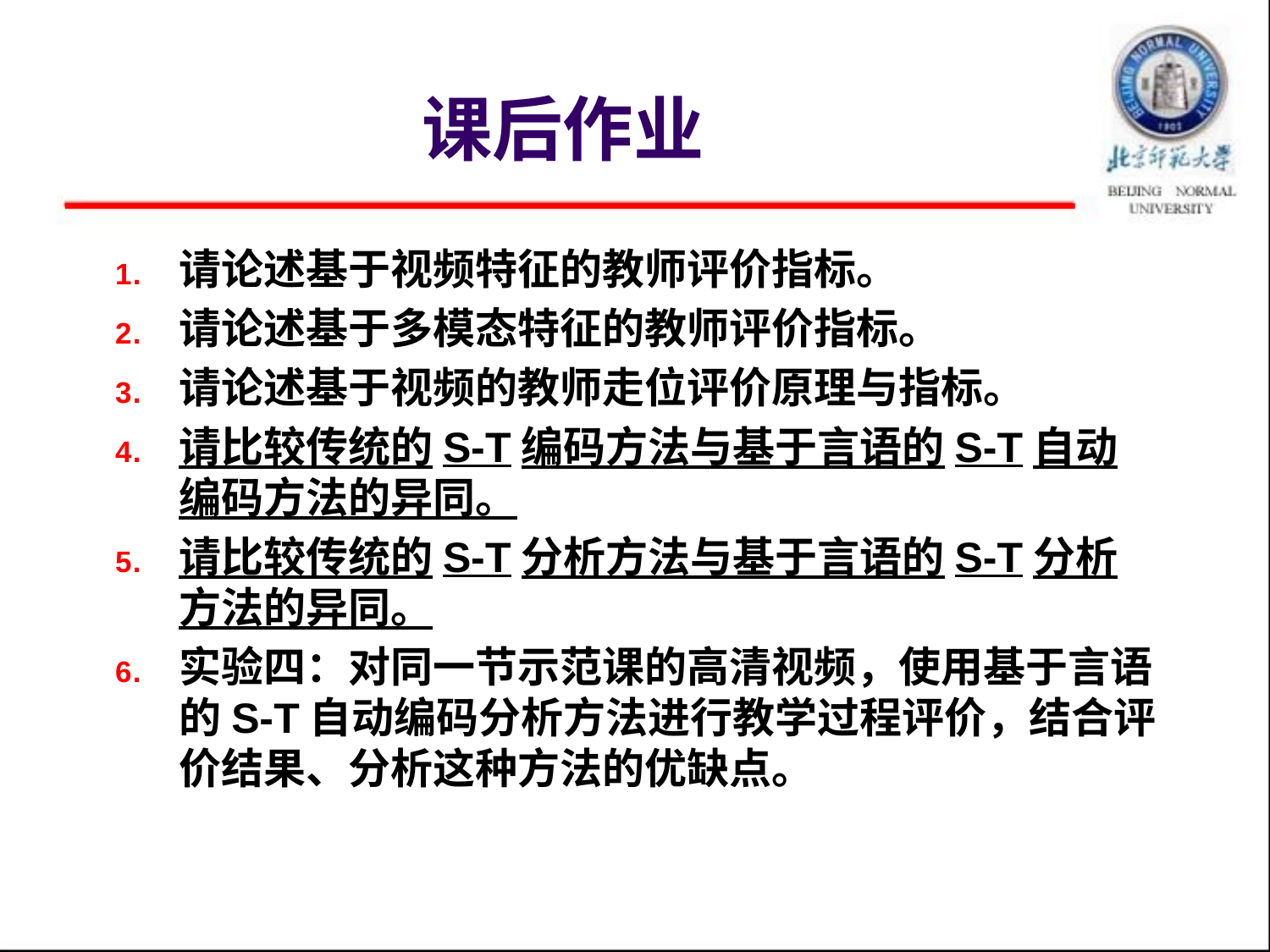

# 课后作业
请论述基于视频特征的教师评价指标。
请论述基于多模态特征的教师评价指标。
请论述基于视频的教师走位评价原理与指标。
请比较传统的S-T编码方法与基于言语的S-T自动编码方法的异同。
请比较传统的S-T分析方法与基于言语的S-T分析方法的异同。
实验四：对同一节示范课的高清视频，使用基于言语的S-T自动编码分析方法进行教学过程评价，结合评价结果、分析这种方法的优缺点。